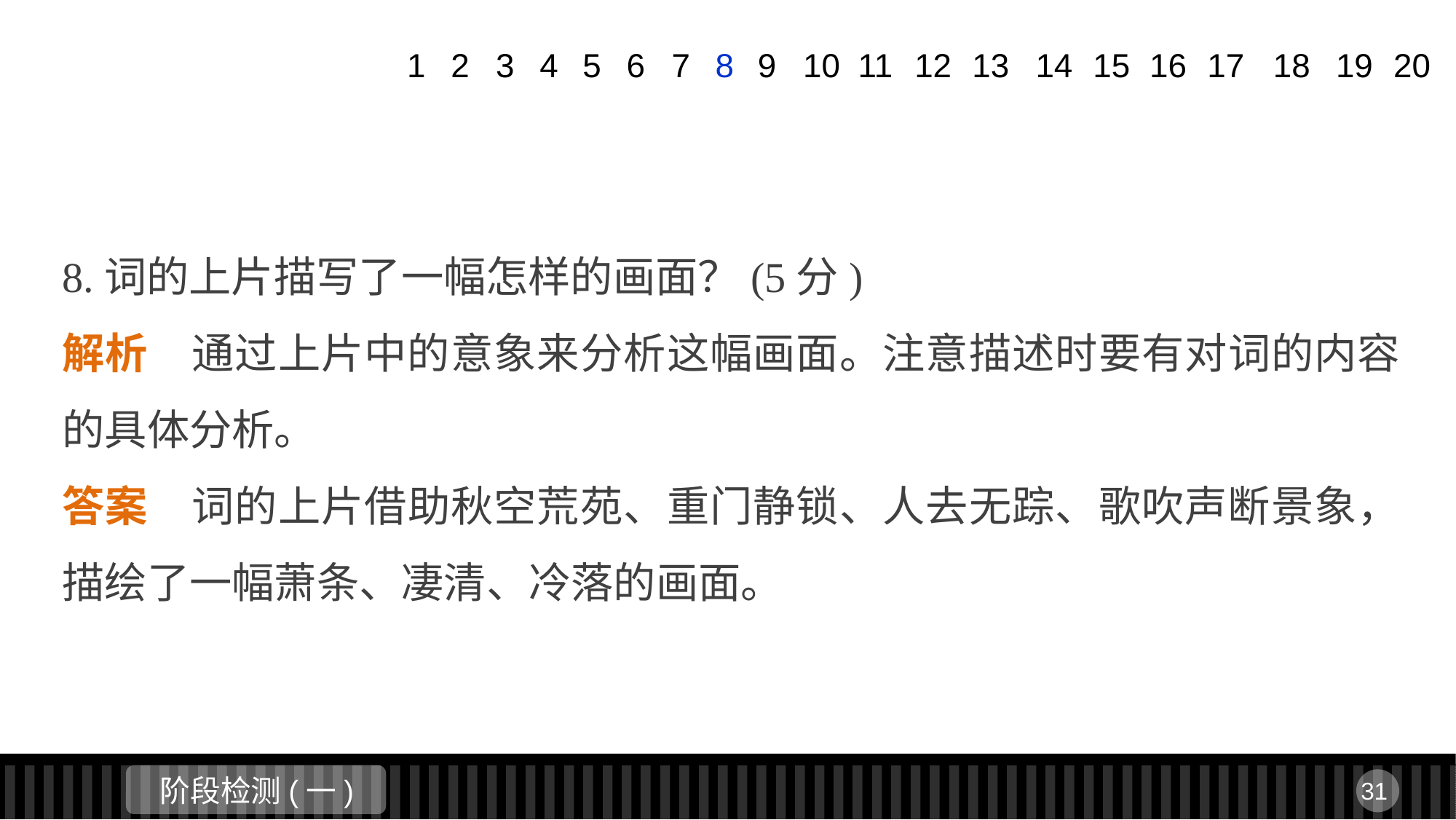

1
2
3
4
5
6
7
8
9
11
12
13
14
15
16
17
18
19
20
10
8.词的上片描写了一幅怎样的画面？(5分)
解析　通过上片中的意象来分析这幅画面。注意描述时要有对词的内容的具体分析。
答案　词的上片借助秋空荒苑、重门静锁、人去无踪、歌吹声断景象，描绘了一幅萧条、凄清、冷落的画面。